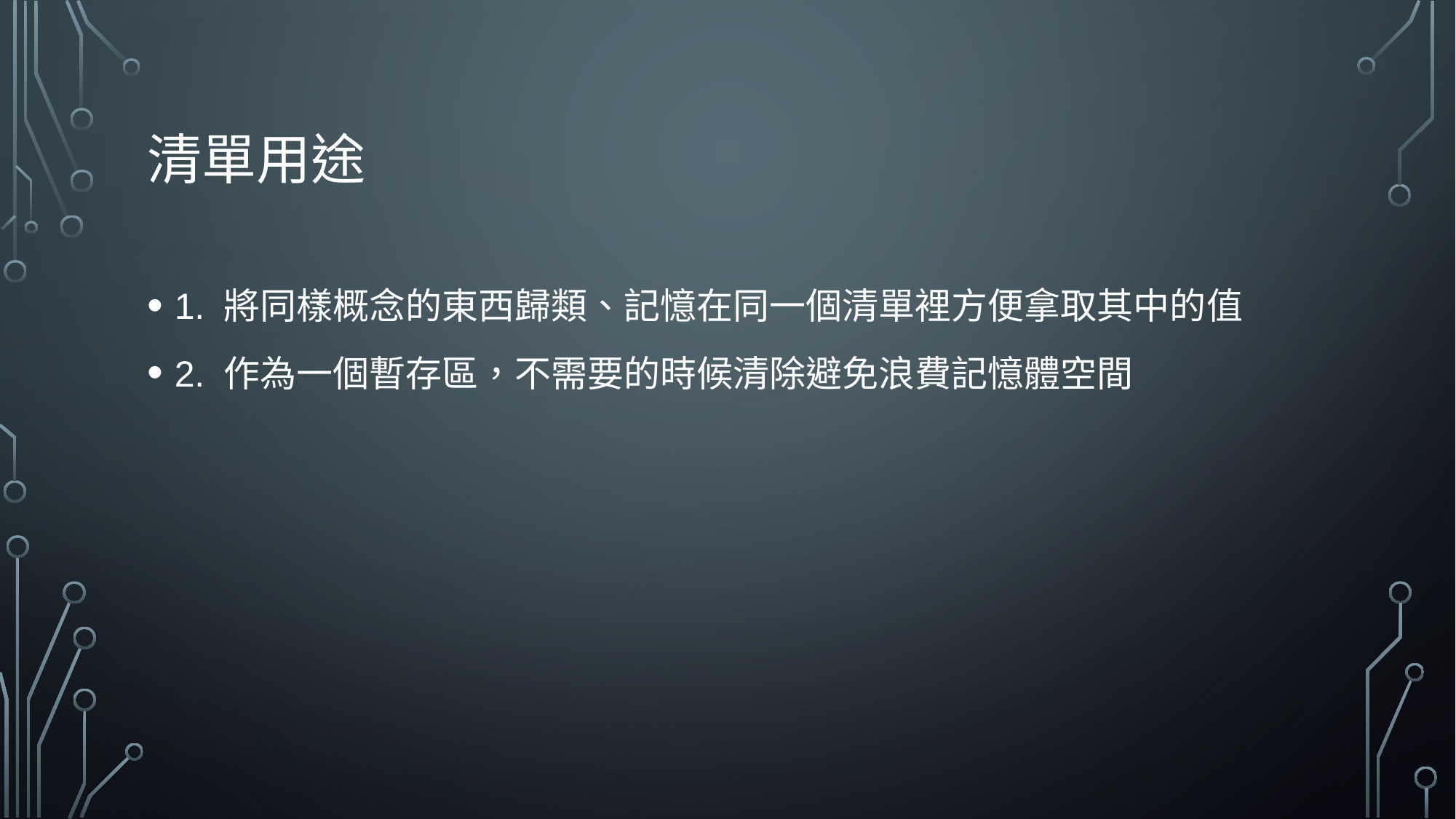

# 清單用途
1. 將同樣概念的東西歸類、記憶在同一個清單裡方便拿取其中的值
2. 作為一個暫存區，不需要的時候清除避免浪費記憶體空間